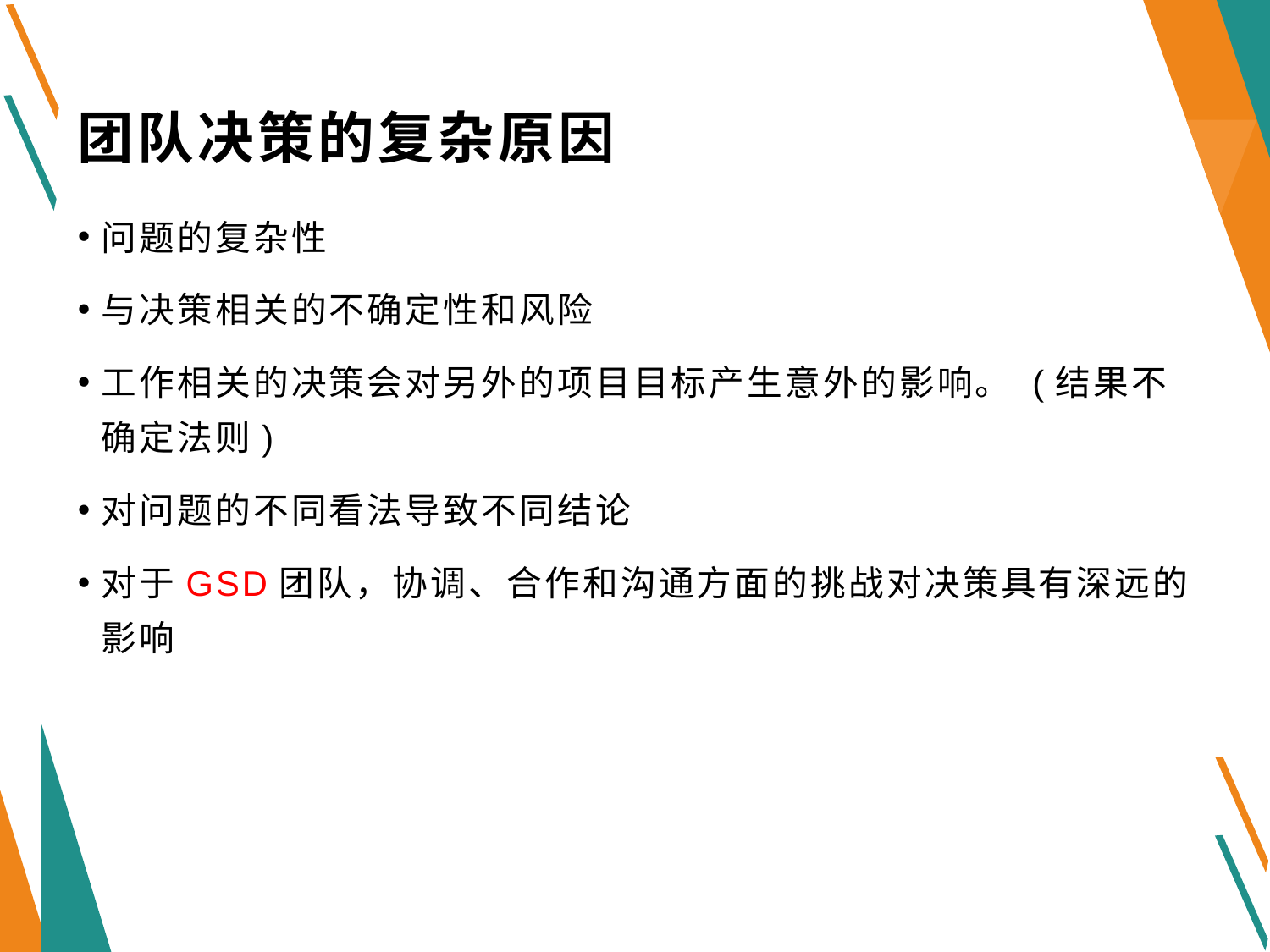

# 团队决策的复杂原因
问题的复杂性
与决策相关的不确定性和风险
工作相关的决策会对另外的项目目标产生意外的影响。 (结果不确定法则)
对问题的不同看法导致不同结论
对于GSD团队，协调、合作和沟通方面的挑战对决策具有深远的影响
14